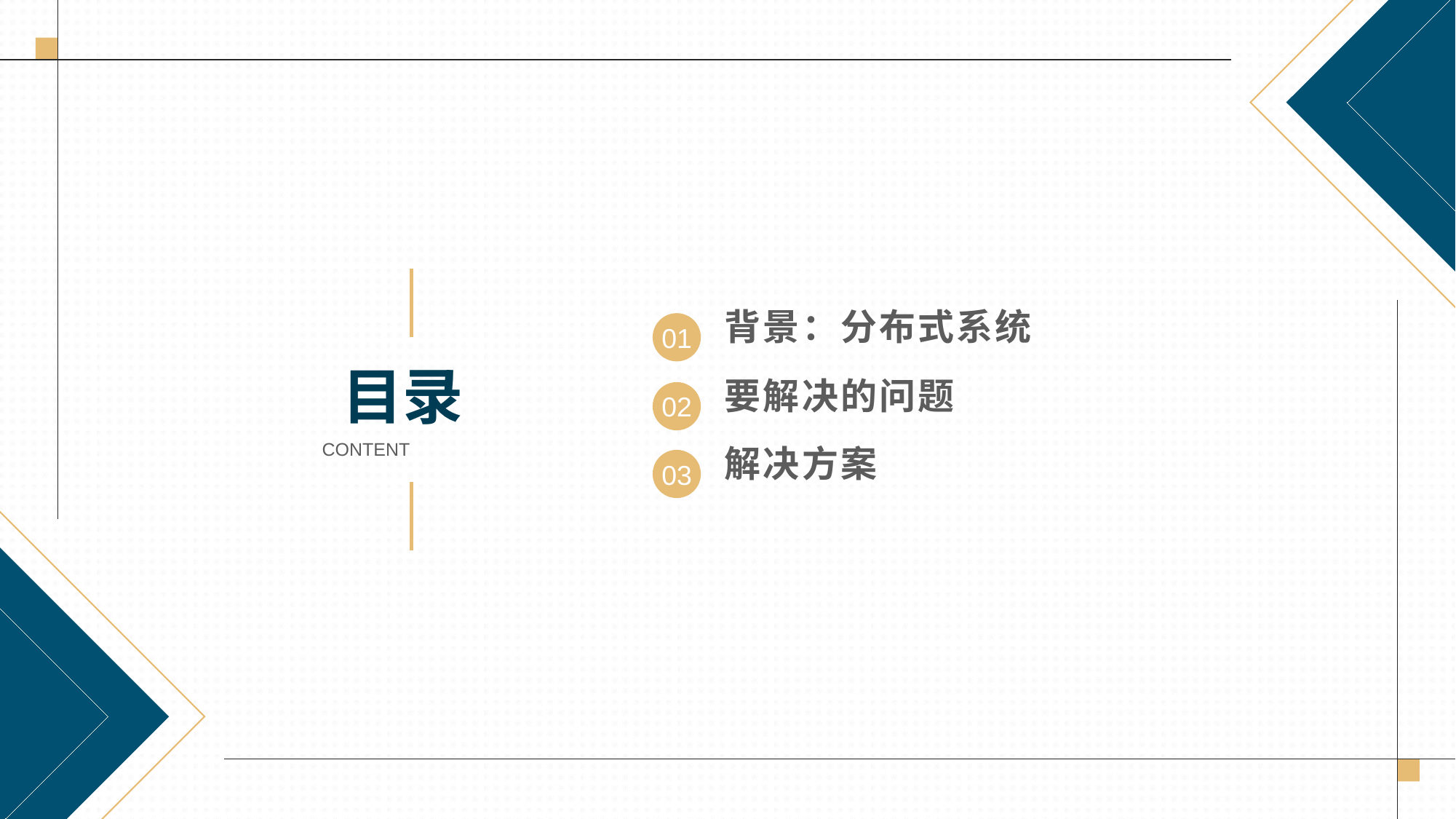

目录
CONTENT
背景：分布式系统
01
要解决的问题
02
解决方案
03